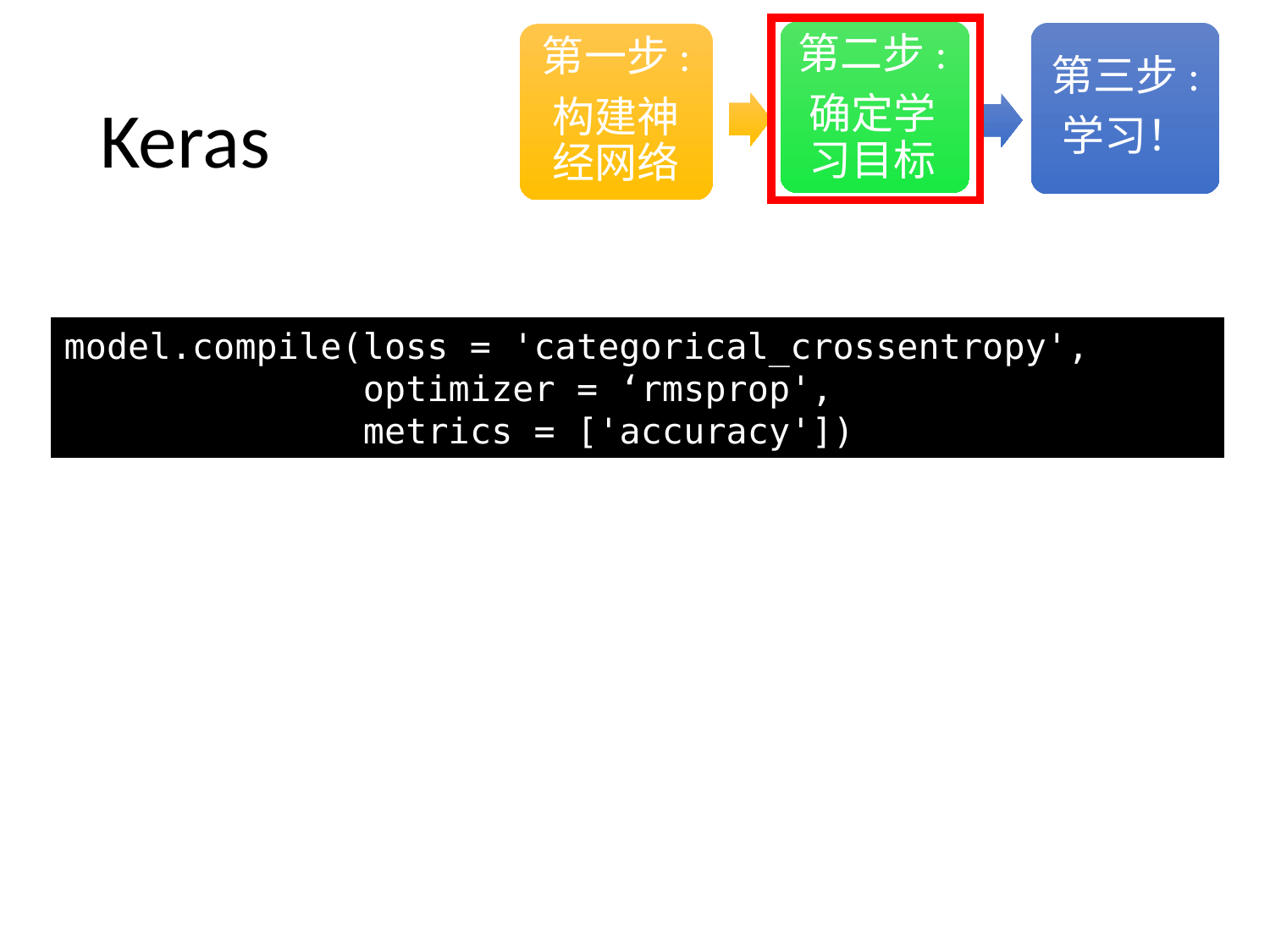

第二步:
确定学习目标

第三步:
学习！

第一步:
构建神经网络

# Keras
model.compile(loss = 'categorical_crossentropy',
              optimizer = ‘rmsprop',
              metrics = ['accuracy'])